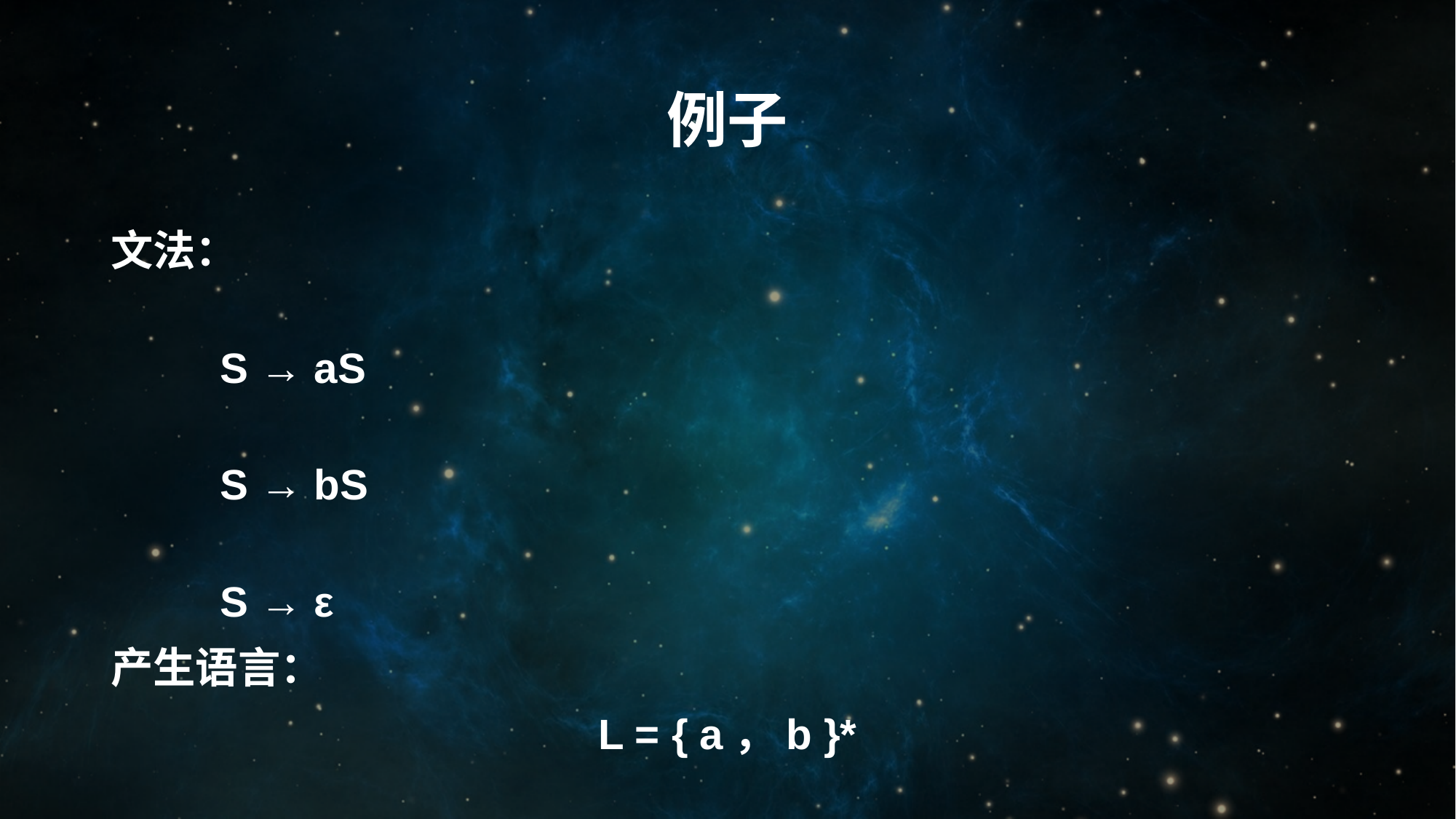

# 例子
文法：
												S → aS
												S → bS
												S → ε
产生语言：
L = { a，b }*